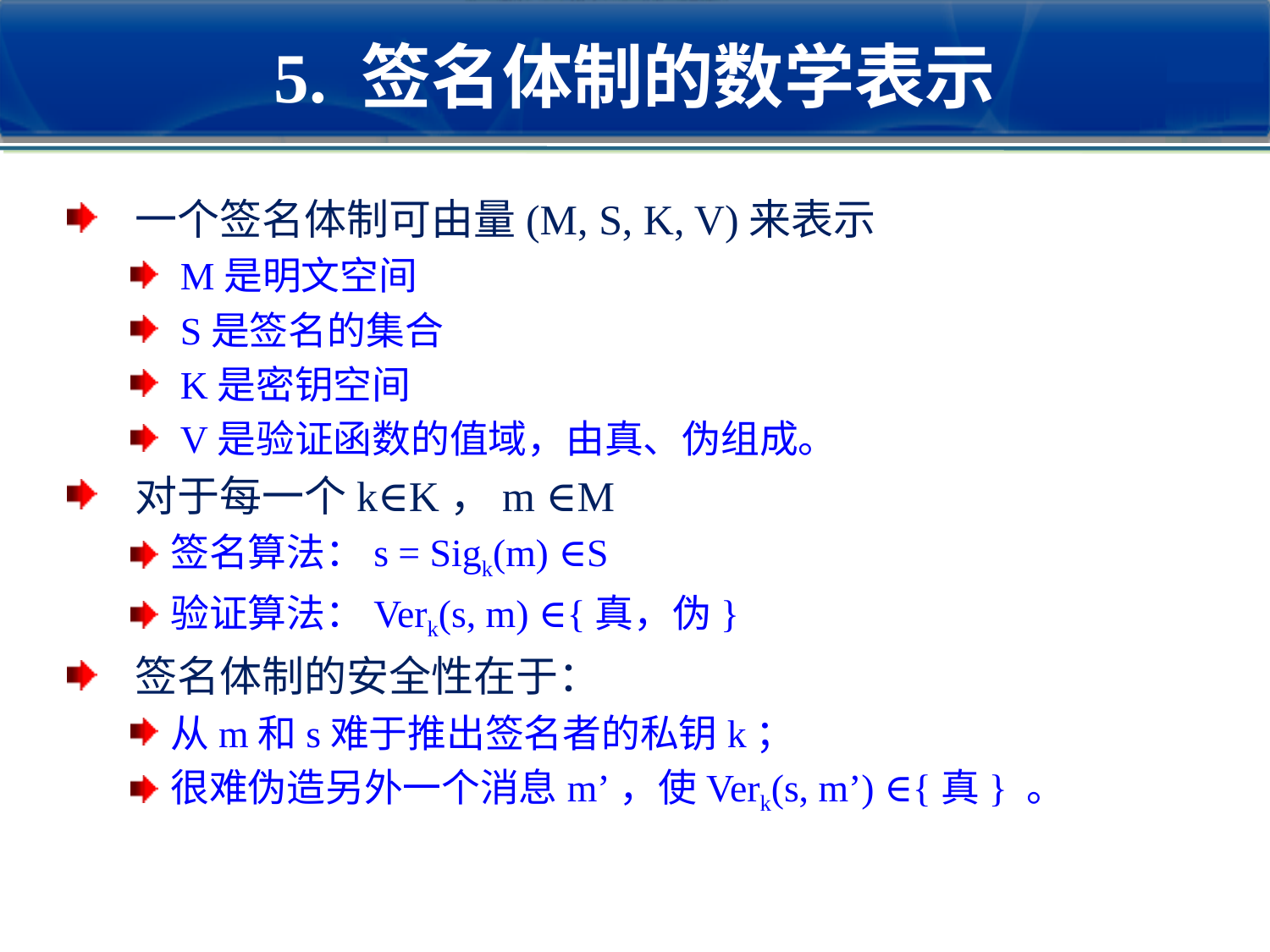

# 5. 签名体制的数学表示
 一个签名体制可由量(M, S, K, V)来表示
 M是明文空间
 S是签名的集合
 K是密钥空间
 V是验证函数的值域，由真、伪组成。
 对于每一个k∈K，m ∈M
签名算法：s = Sigk(m) ∈S
验证算法：Verk(s, m) ∈{真，伪}
 签名体制的安全性在于：
从m和s难于推出签名者的私钥k；
很难伪造另外一个消息m’，使Verk(s, m’) ∈{真} 。